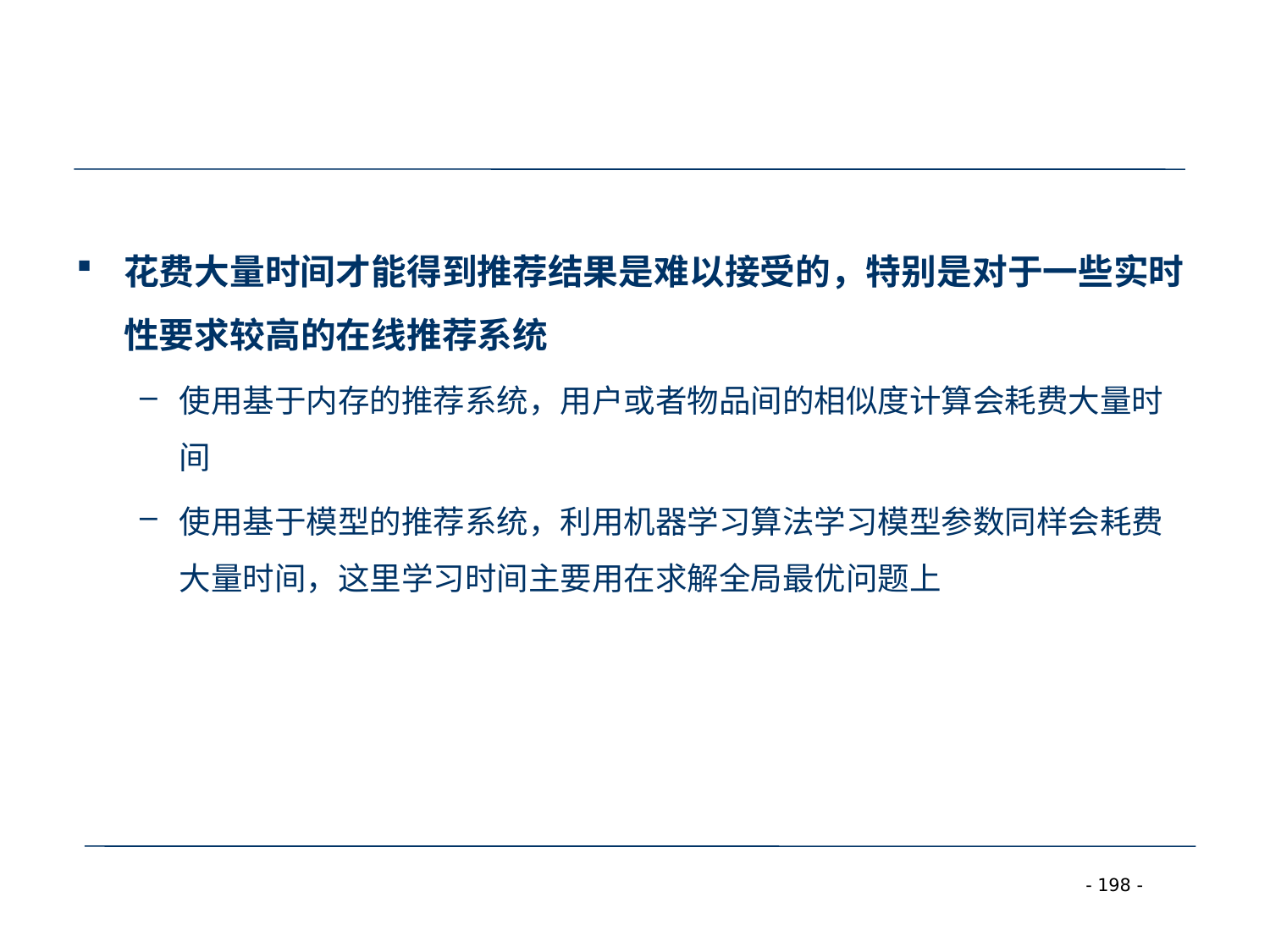

#
花费大量时间才能得到推荐结果是难以接受的，特别是对于一些实时性要求较高的在线推荐系统
使用基于内存的推荐系统，用户或者物品间的相似度计算会耗费大量时间
使用基于模型的推荐系统，利用机器学习算法学习模型参数同样会耗费大量时间，这里学习时间主要用在求解全局最优问题上